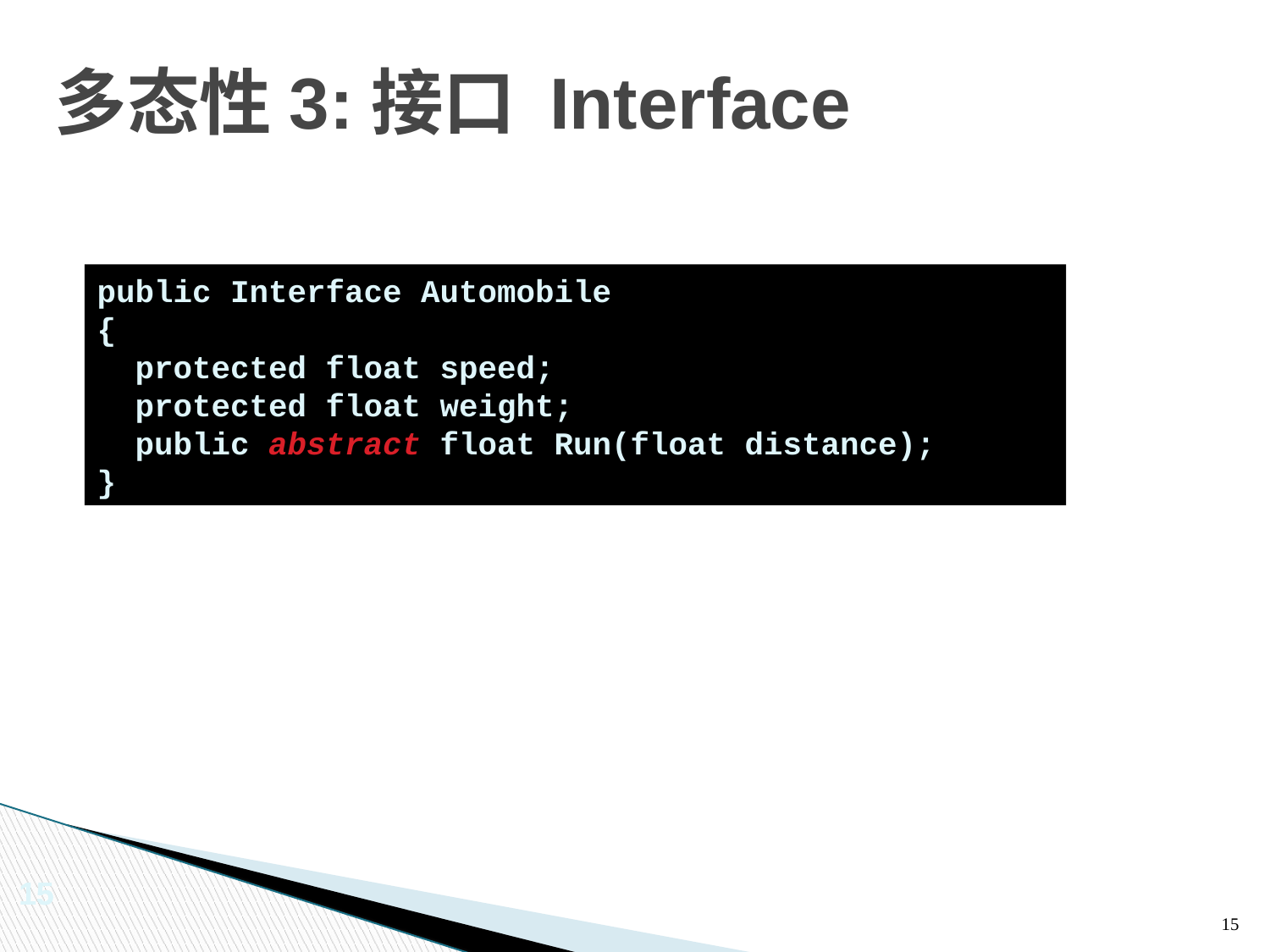

# 多态性3:接口 Interface
public Interface Automobile
{
  protected float speed;
  protected float weight;
  public abstract float Run(float distance);
}
15